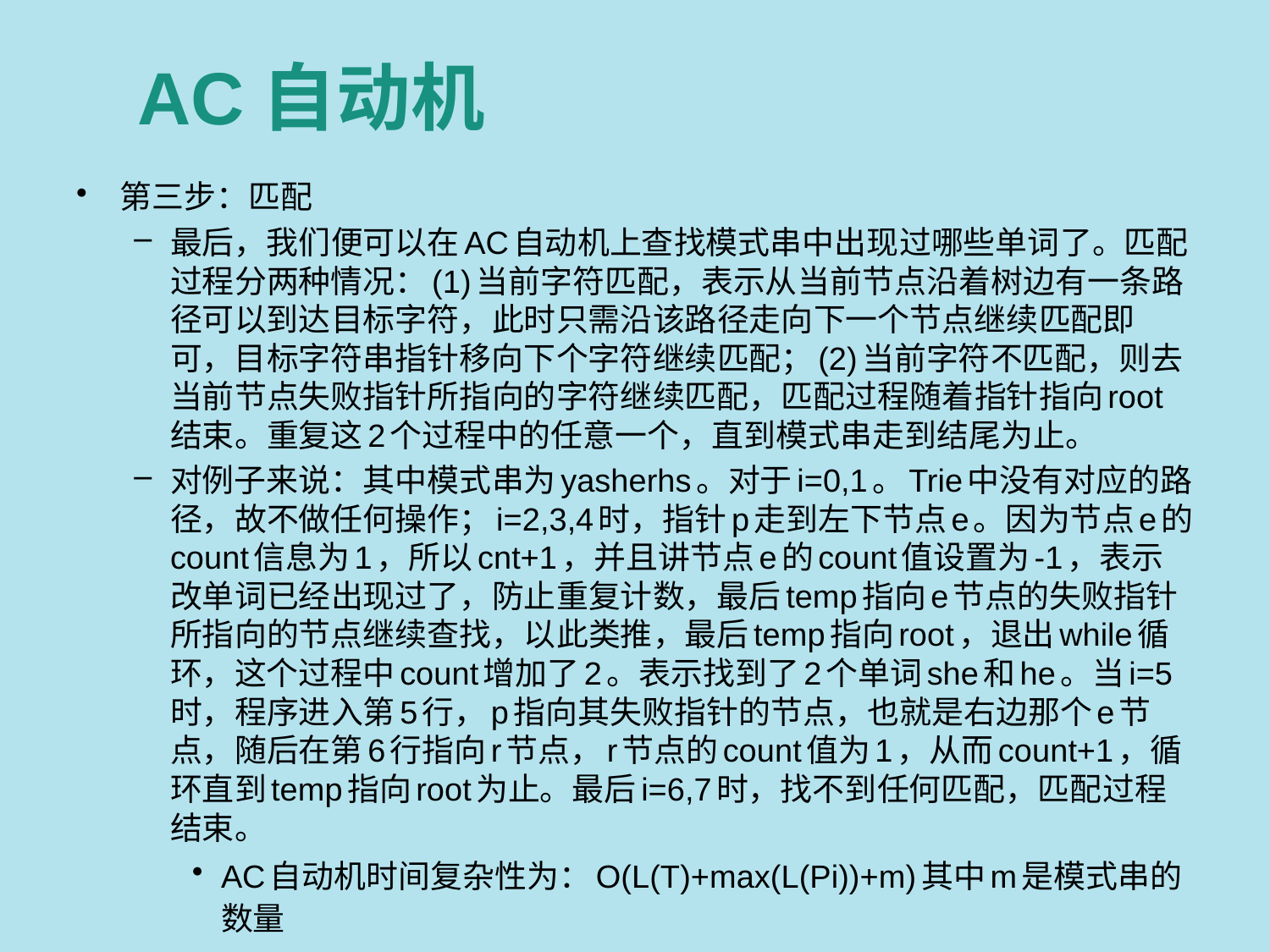

# AC自动机
第三步：匹配
最后，我们便可以在AC自动机上查找模式串中出现过哪些单词了。匹配过程分两种情况：(1)当前字符匹配，表示从当前节点沿着树边有一条路径可以到达目标字符，此时只需沿该路径走向下一个节点继续匹配即可，目标字符串指针移向下个字符继续匹配；(2)当前字符不匹配，则去当前节点失败指针所指向的字符继续匹配，匹配过程随着指针指向root结束。重复这2个过程中的任意一个，直到模式串走到结尾为止。
对例子来说：其中模式串为yasherhs。对于i=0,1。Trie中没有对应的路径，故不做任何操作；i=2,3,4时，指针p走到左下节点e。因为节点e的count信息为1，所以cnt+1，并且讲节点e的count值设置为-1，表示改单词已经出现过了，防止重复计数，最后temp指向e节点的失败指针所指向的节点继续查找，以此类推，最后temp指向root，退出while循环，这个过程中count增加了2。表示找到了2个单词she和he。当i=5时，程序进入第5行，p指向其失败指针的节点，也就是右边那个e节点，随后在第6行指向r节点，r节点的count值为1，从而count+1，循环直到temp指向root为止。最后i=6,7时，找不到任何匹配，匹配过程结束。
AC自动机时间复杂性为：O(L(T)+max(L(Pi))+m)其中m是模式串的数量